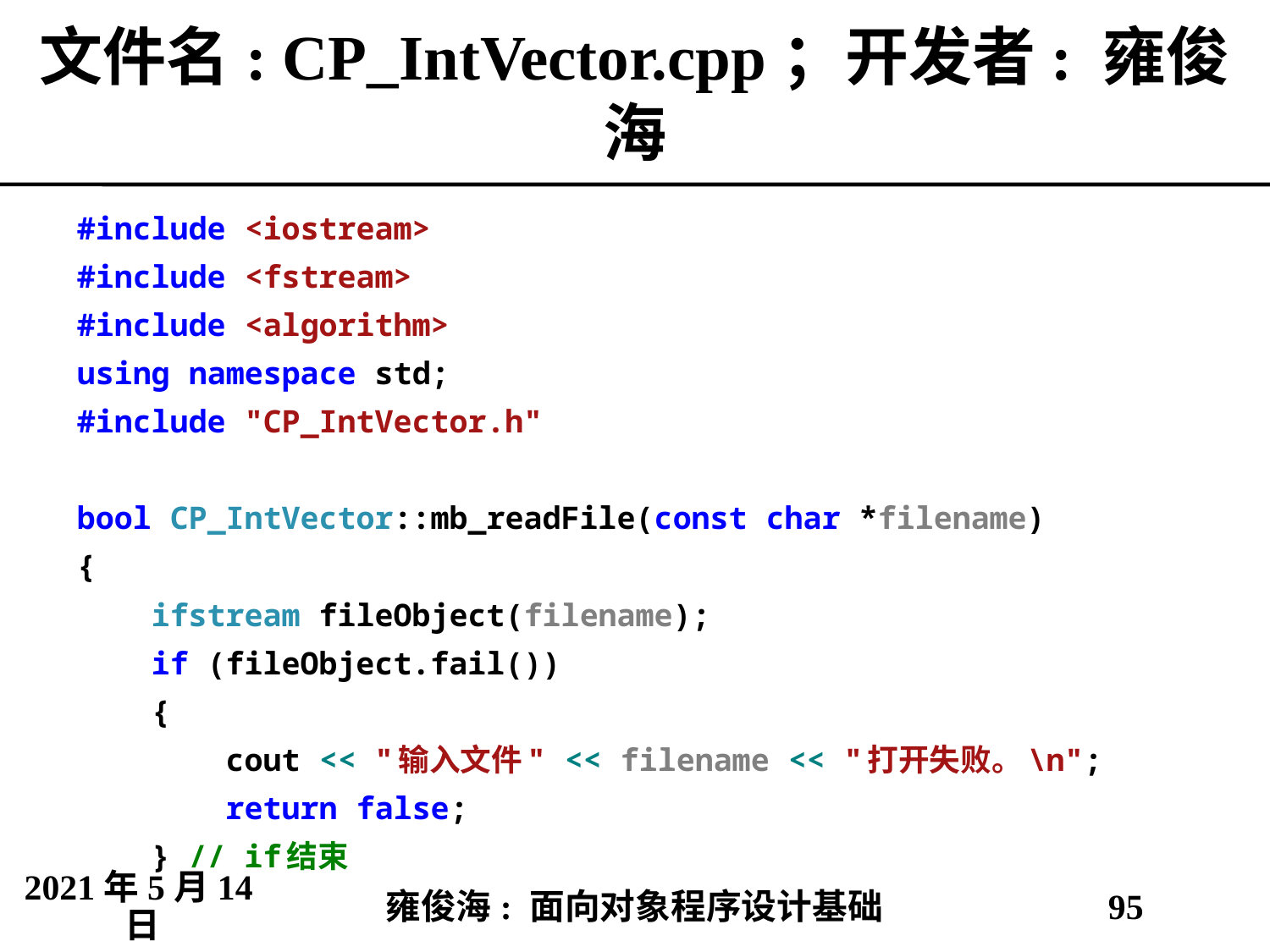

# 文件名: CP_IntVector.cpp；开发者: 雍俊海

#include <iostream>
#include <fstream>
#include <algorithm>
using namespace std;
#include "CP_IntVector.h"

bool CP_IntVector::mb_readFile(const char *filename)
{
    ifstream fileObject(filename);
    if (fileObject.fail())
    {
        cout << "输入文件" << filename << "打开失败。\n";
        return false;
    } // if结束
2021年5月14日
雍俊海: 面向对象程序设计基础
95